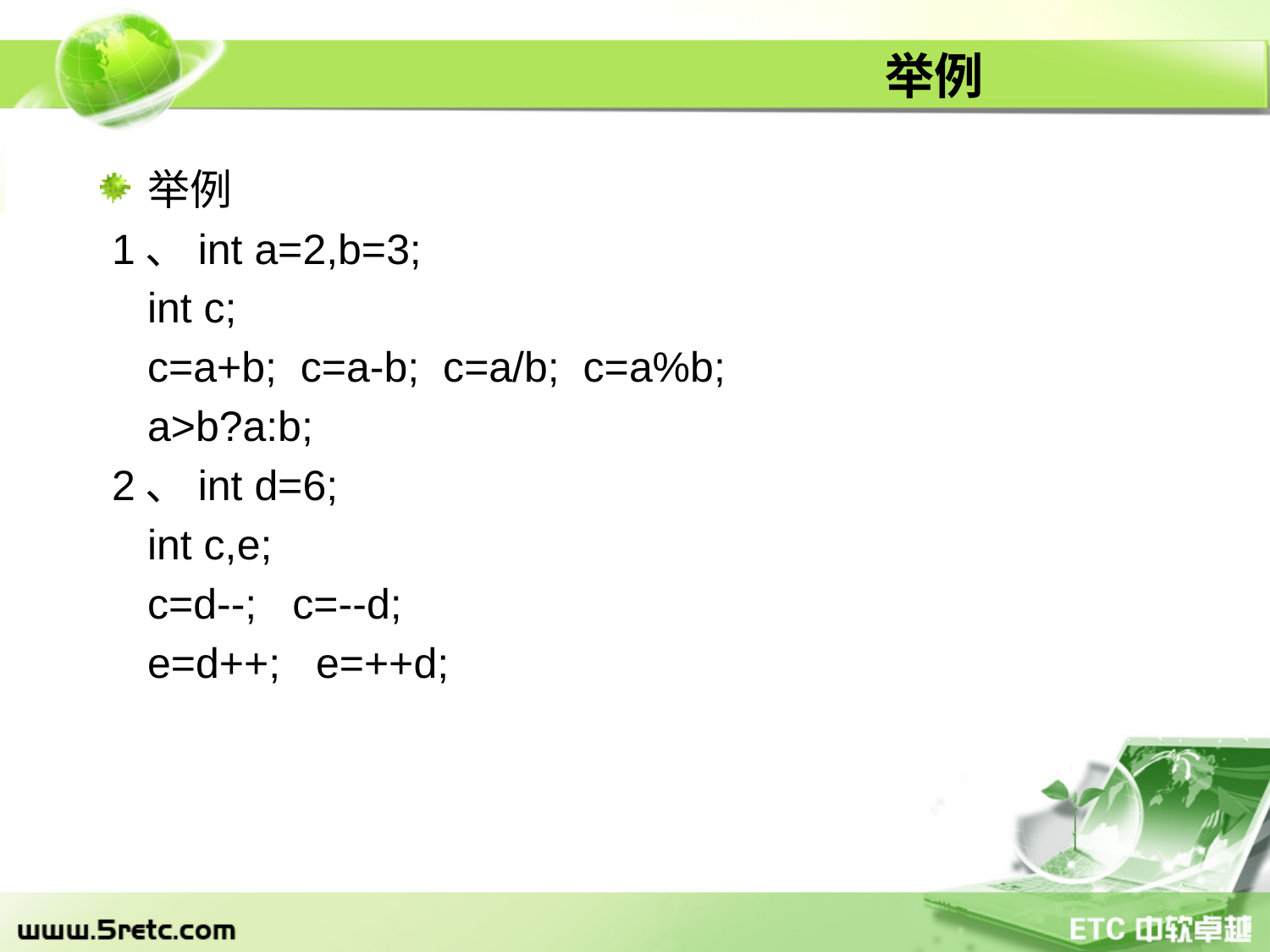

# 举例
举例
 1、int a=2,b=3;
    int c;
    c=a+b;  c=a-b;  c=a/b;  c=a%b;
    a>b?a:b;
 2、int d=6;
    int c,e;
    c=d--;   c=--d;
    e=d++;   e=++d;